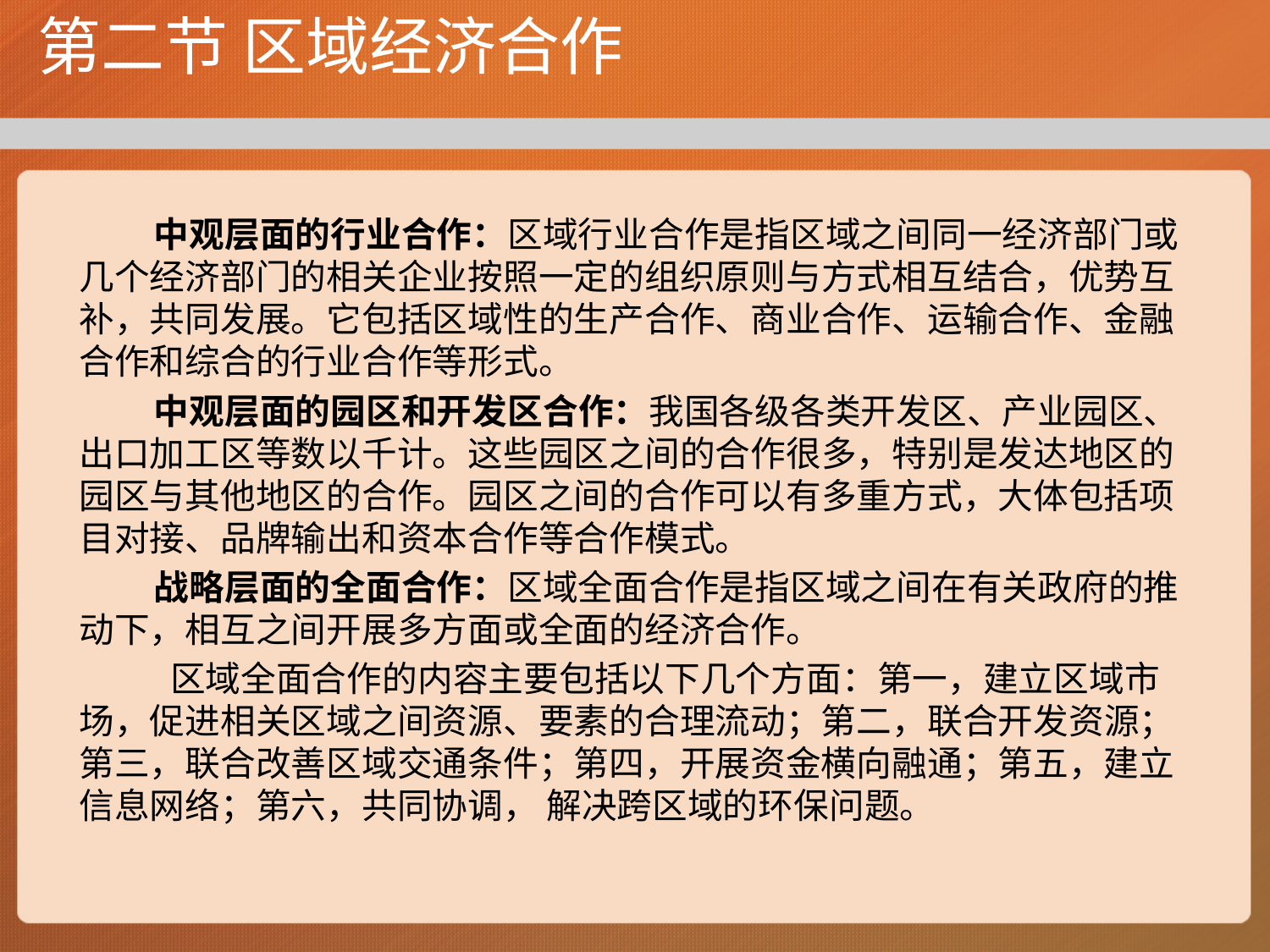

# 第二节 区域经济合作
中观层面的行业合作：区域行业合作是指区域之间同一经济部门或几个经济部门的相关企业按照一定的组织原则与方式相互结合，优势互补，共同发展。它包括区域性的生产合作、商业合作、运输合作、金融合作和综合的行业合作等形式。
中观层面的园区和开发区合作：我国各级各类开发区、产业园区、出口加工区等数以千计。这些园区之间的合作很多，特别是发达地区的园区与其他地区的合作。园区之间的合作可以有多重方式，大体包括项目对接、品牌输出和资本合作等合作模式。
战略层面的全面合作：区域全面合作是指区域之间在有关政府的推动下，相互之间开展多方面或全面的经济合作。
 区域全面合作的内容主要包括以下几个方面：第一，建立区域市场，促进相关区域之间资源、要素的合理流动；第二，联合开发资源；第三，联合改善区域交通条件；第四，开展资金横向融通；第五，建立信息网络；第六，共同协调， 解决跨区域的环保问题。